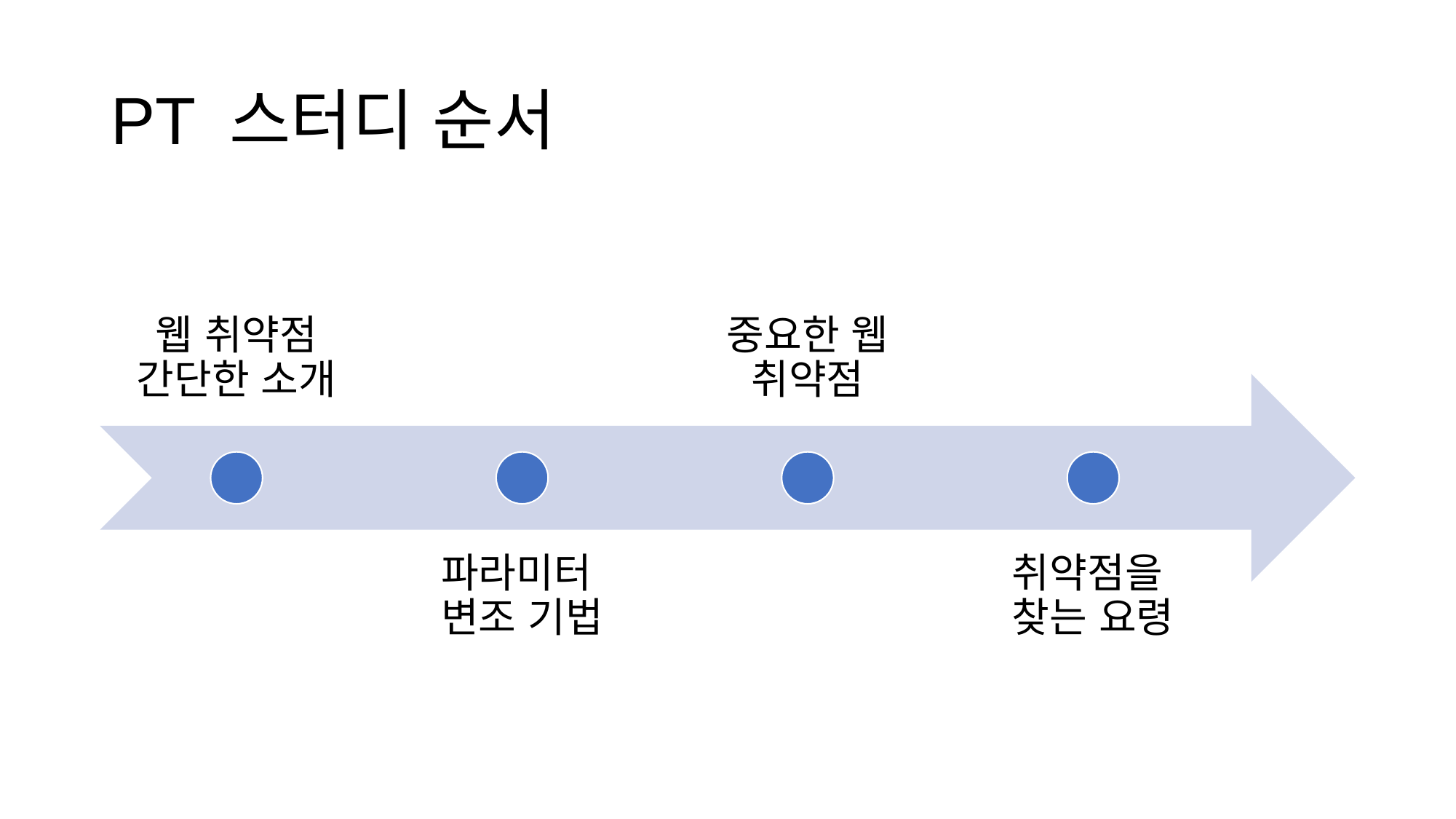

# PT 스터디 순서
웹 취약점 간단한 소개
파라미터
변조 기법
중요한 웹 취약점
취약점을
찾는 요령